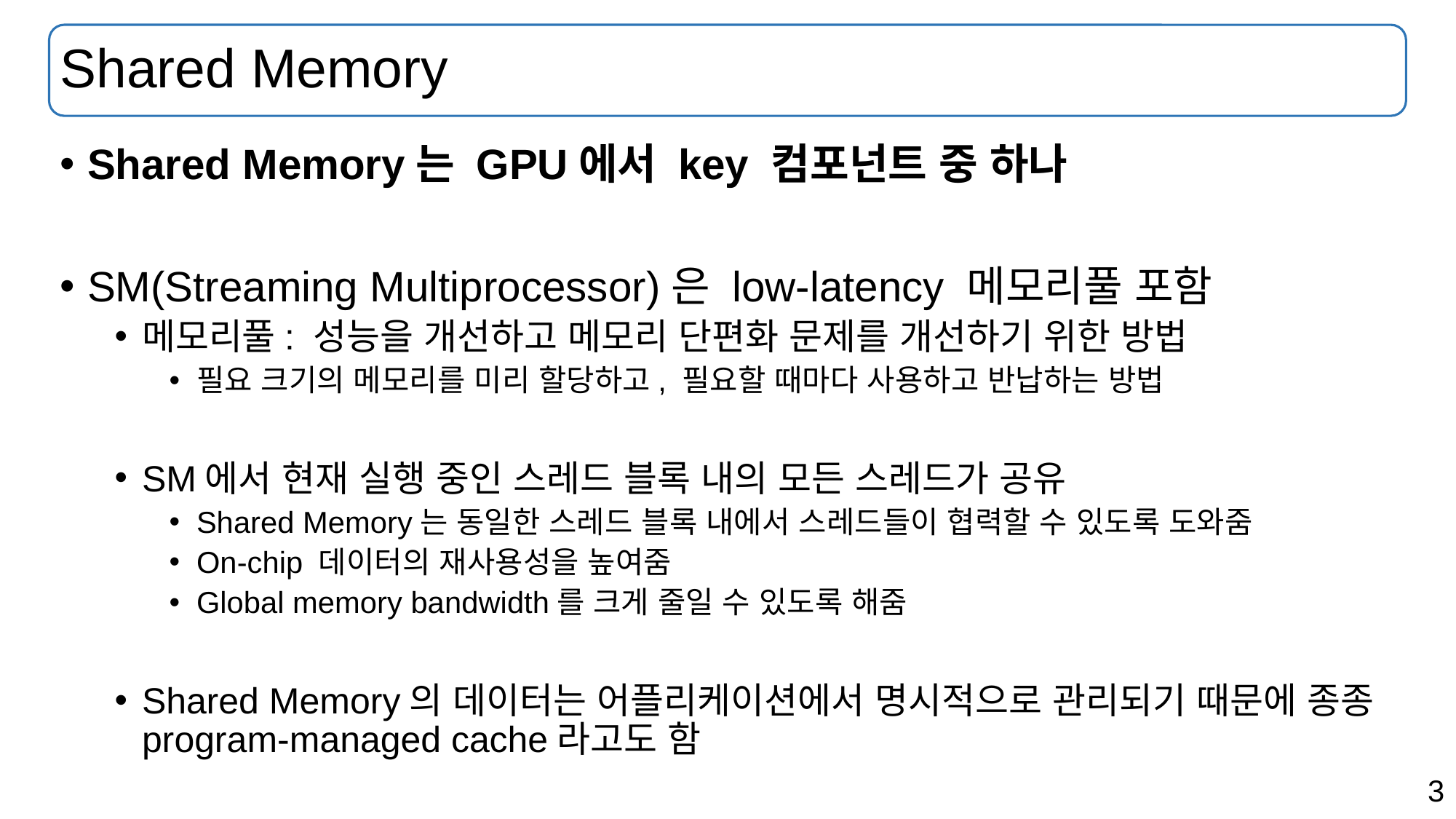

# Shared Memory
Shared Memory는 GPU에서 key 컴포넌트 중 하나

SM(Streaming Multiprocessor)은 low-latency 메모리풀 포함
메모리풀: 성능을 개선하고 메모리 단편화 문제를 개선하기 위한 방법
필요 크기의 메모리를 미리 할당하고, 필요할 때마다 사용하고 반납하는 방법

SM에서 현재 실행 중인 스레드 블록 내의 모든 스레드가 공유
Shared Memory는 동일한 스레드 블록 내에서 스레드들이 협력할 수 있도록 도와줌
On-chip 데이터의 재사용성을 높여줌
Global memory bandwidth를 크게 줄일 수 있도록 해줌

Shared Memory의 데이터는 어플리케이션에서 명시적으로 관리되기 때문에 종종 program-managed cache라고도 함